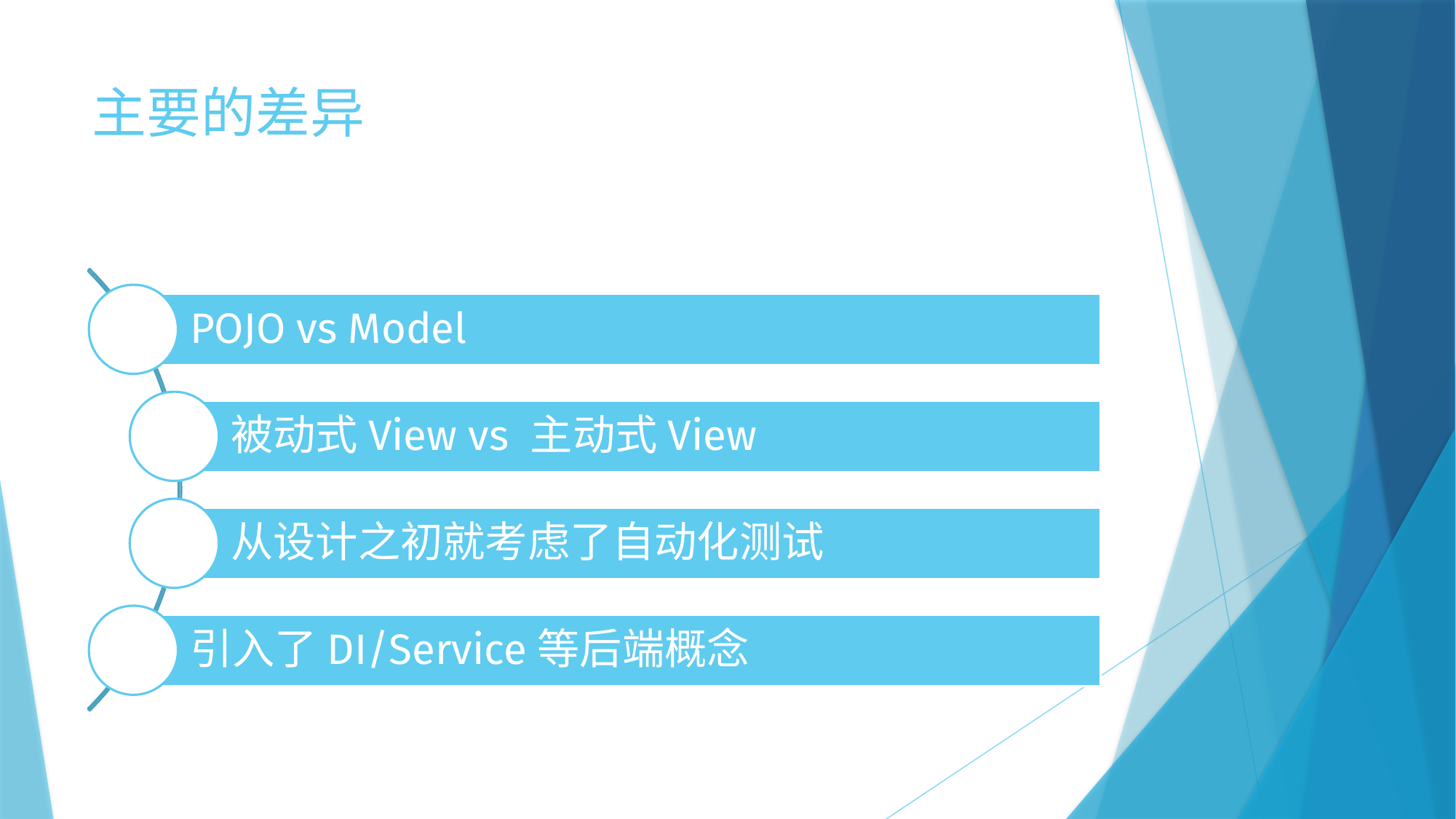

# 主要的差异
POJO vs Model
被动式View vs 主动式View
从设计之初就考虑了自动化测试
引入了DI/Service等后端概念